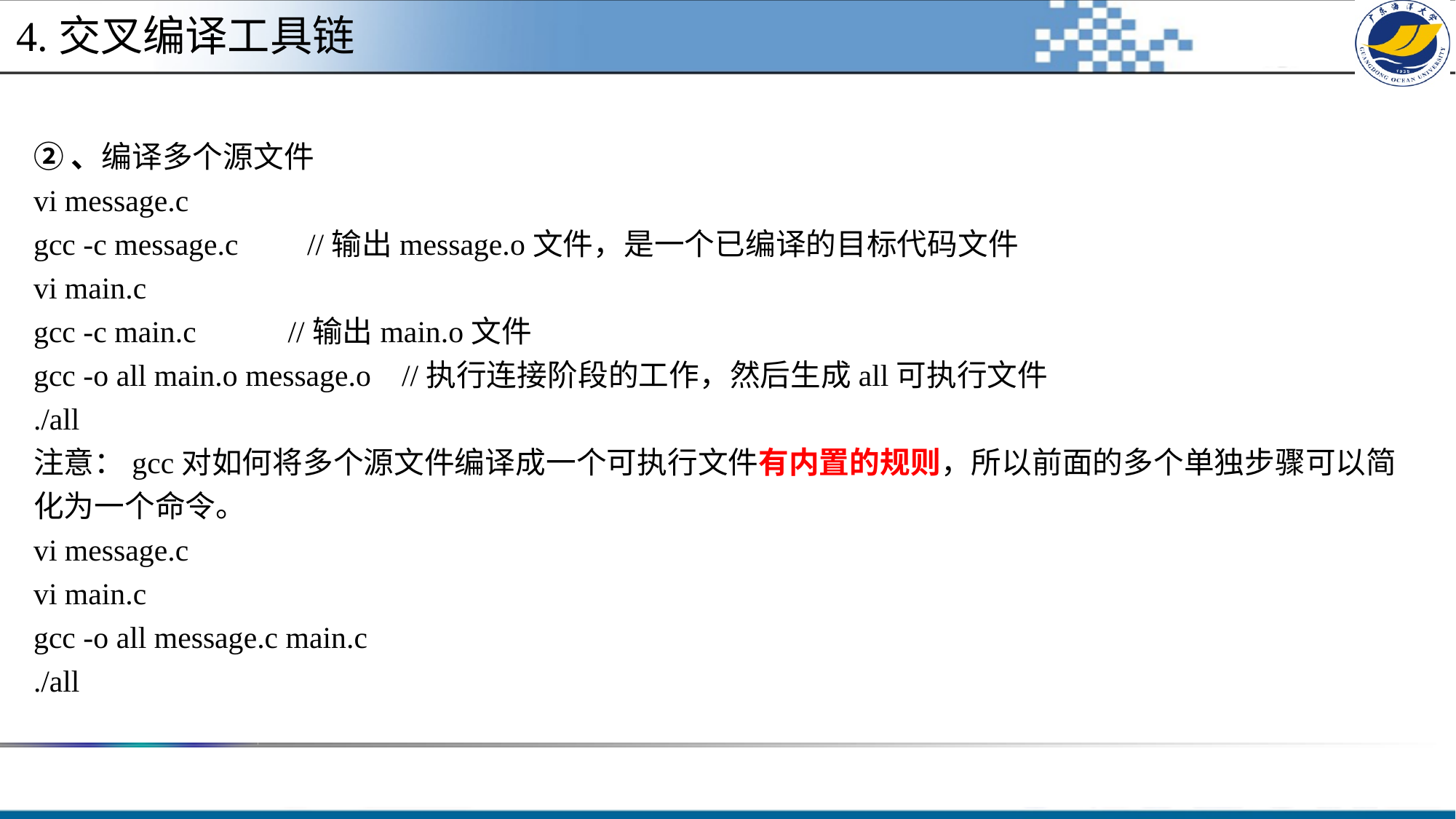

4.交叉编译工具链

②、编译多个源文件
vi message.c
gcc -c message.c         //输出message.o文件，是一个已编译的目标代码文件
vi main.c
gcc -c main.c            //输出main.o文件
gcc -o all main.o message.o    //执行连接阶段的工作，然后生成all可执行文件
./all
注意：gcc对如何将多个源文件编译成一个可执行文件有内置的规则，所以前面的多个单独步骤可以简化为一个命令。
vi message.c
vi main.c
gcc -o all message.c main.c
./all